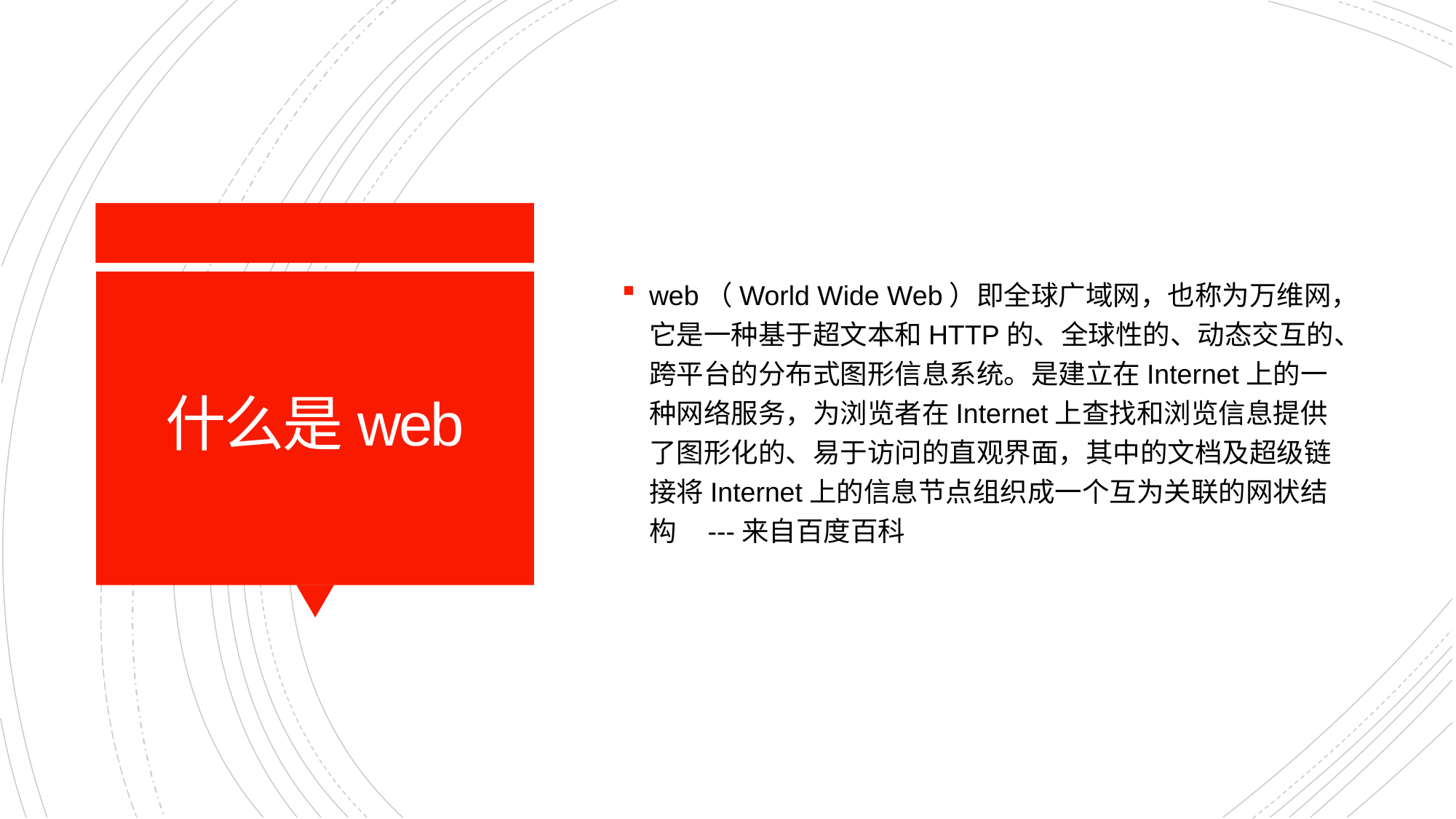

web（World Wide Web）即全球广域网，也称为万维网，它是一种基于超文本和HTTP的、全球性的、动态交互的、跨平台的分布式图形信息系统。是建立在Internet上的一种网络服务，为浏览者在Internet上查找和浏览信息提供了图形化的、易于访问的直观界面，其中的文档及超级链接将Internet上的信息节点组织成一个互为关联的网状结构    ---来自百度百科
# 什么是web